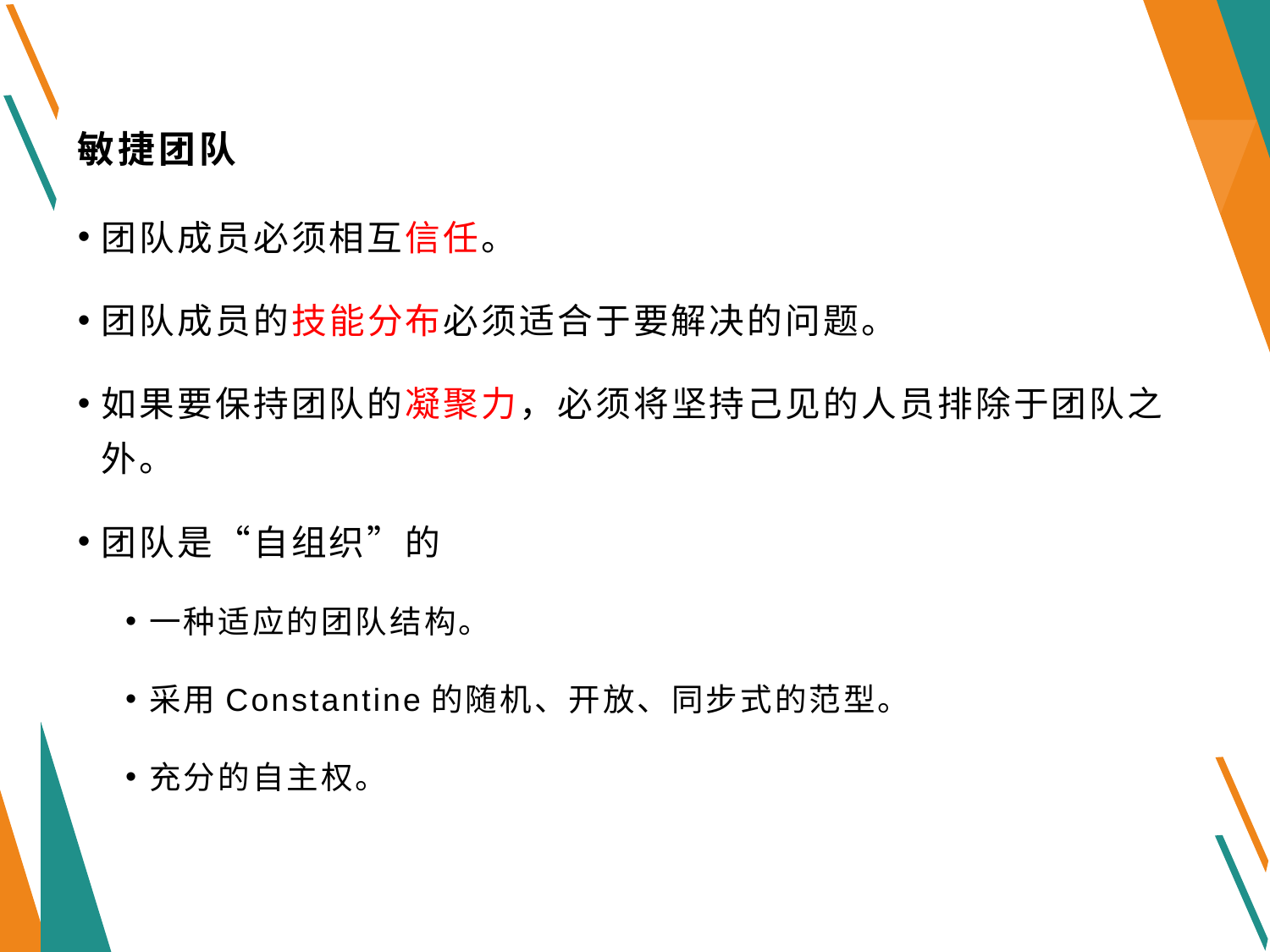

# 敏捷团队
团队成员必须相互信任。
团队成员的技能分布必须适合于要解决的问题。
如果要保持团队的凝聚力，必须将坚持己见的人员排除于团队之外。
团队是“自组织”的
一种适应的团队结构。
采用Constantine的随机、开放、同步式的范型。
充分的自主权。
10